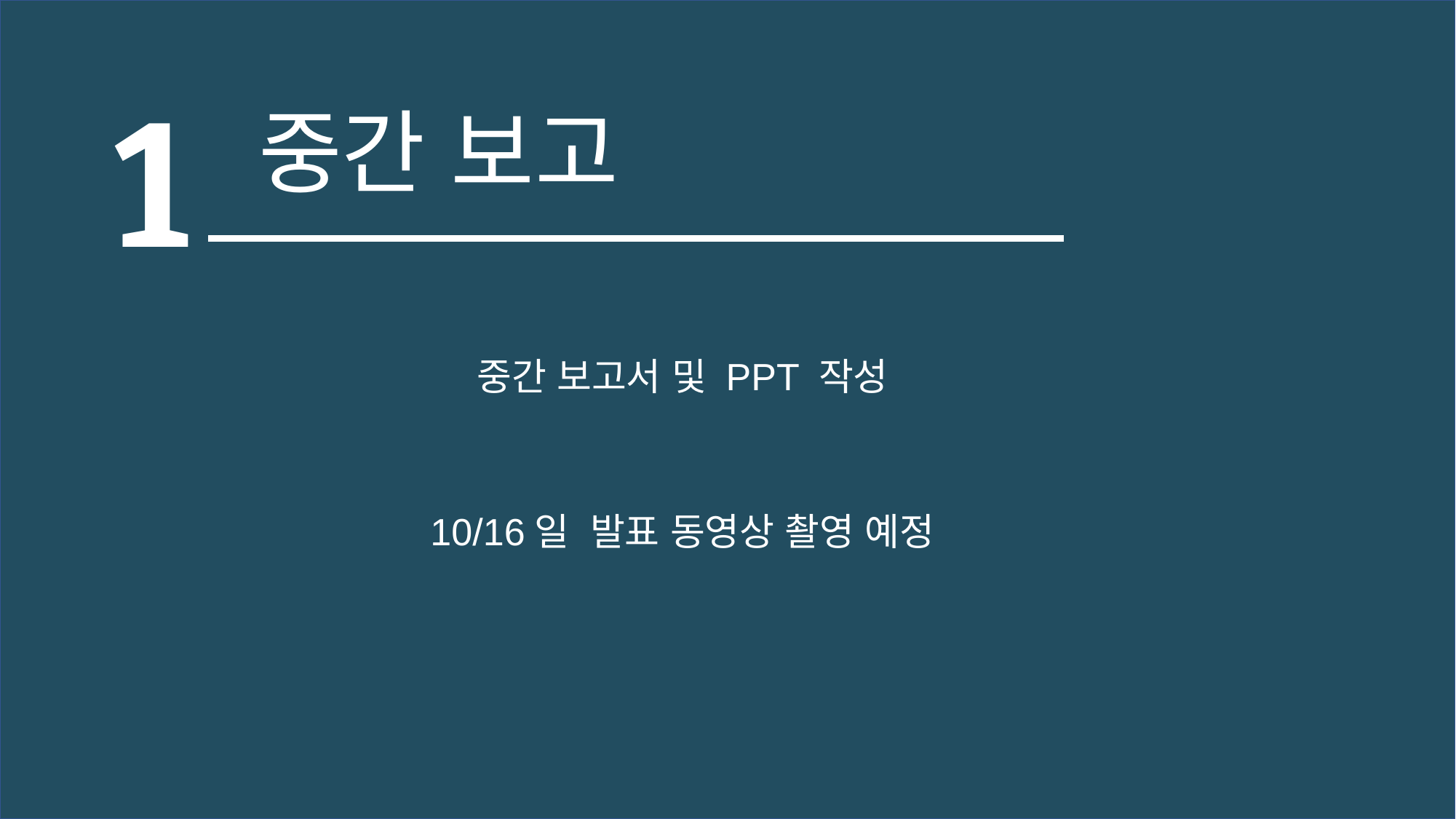

1
# 중간 보고
중간 보고서 및 PPT 작성
10/16일  발표 동영상 촬영 예정